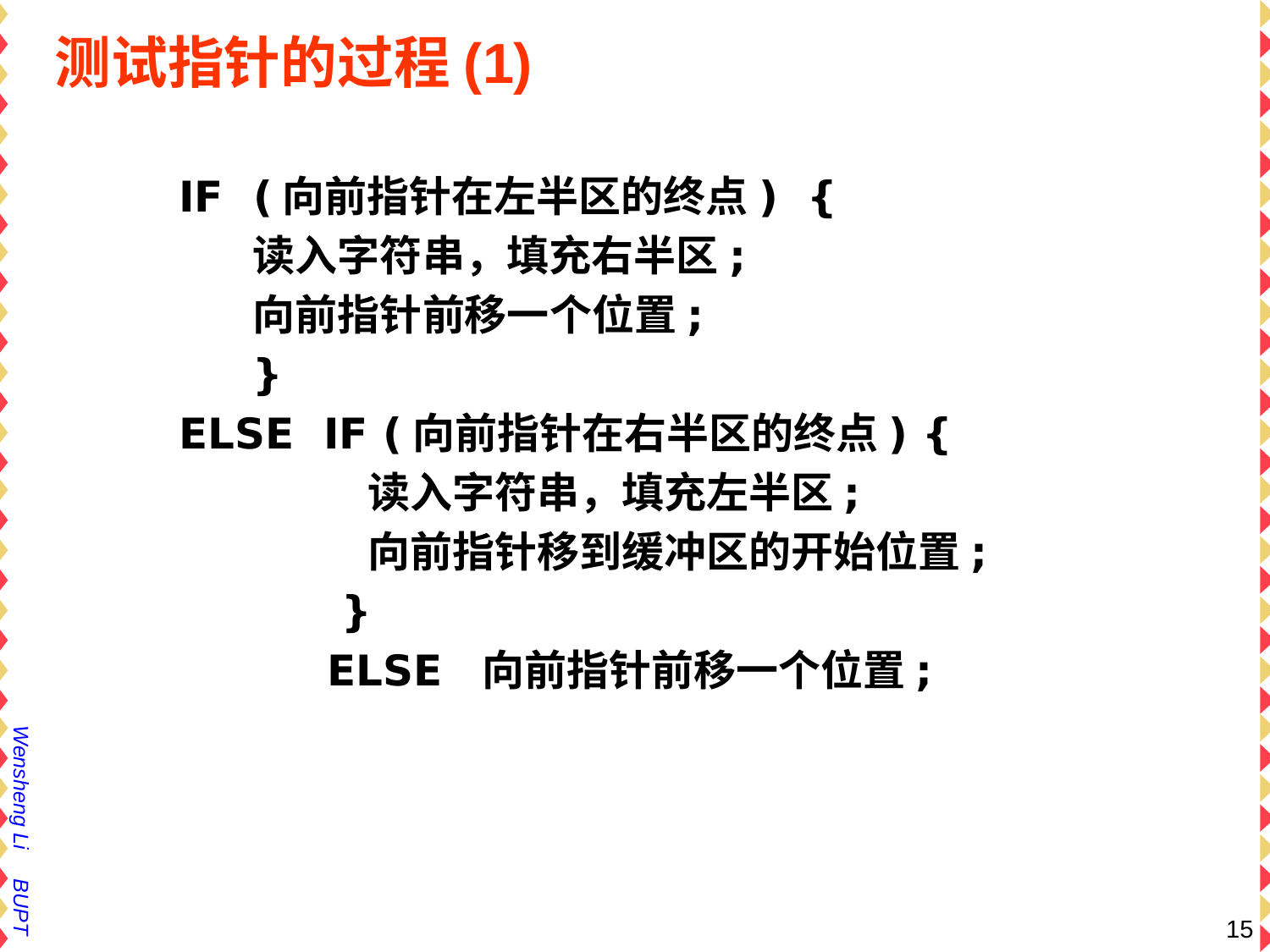

测试指针的过程(1)
IF  (向前指针在左半区的终点)  {
读入字符串，填充右半区;
向前指针前移一个位置;
}
ELSE  IF (向前指针在右半区的终点) {
           读入字符串，填充左半区;
           向前指针移到缓冲区的开始位置;
      }
          ELSE  向前指针前移一个位置;
15